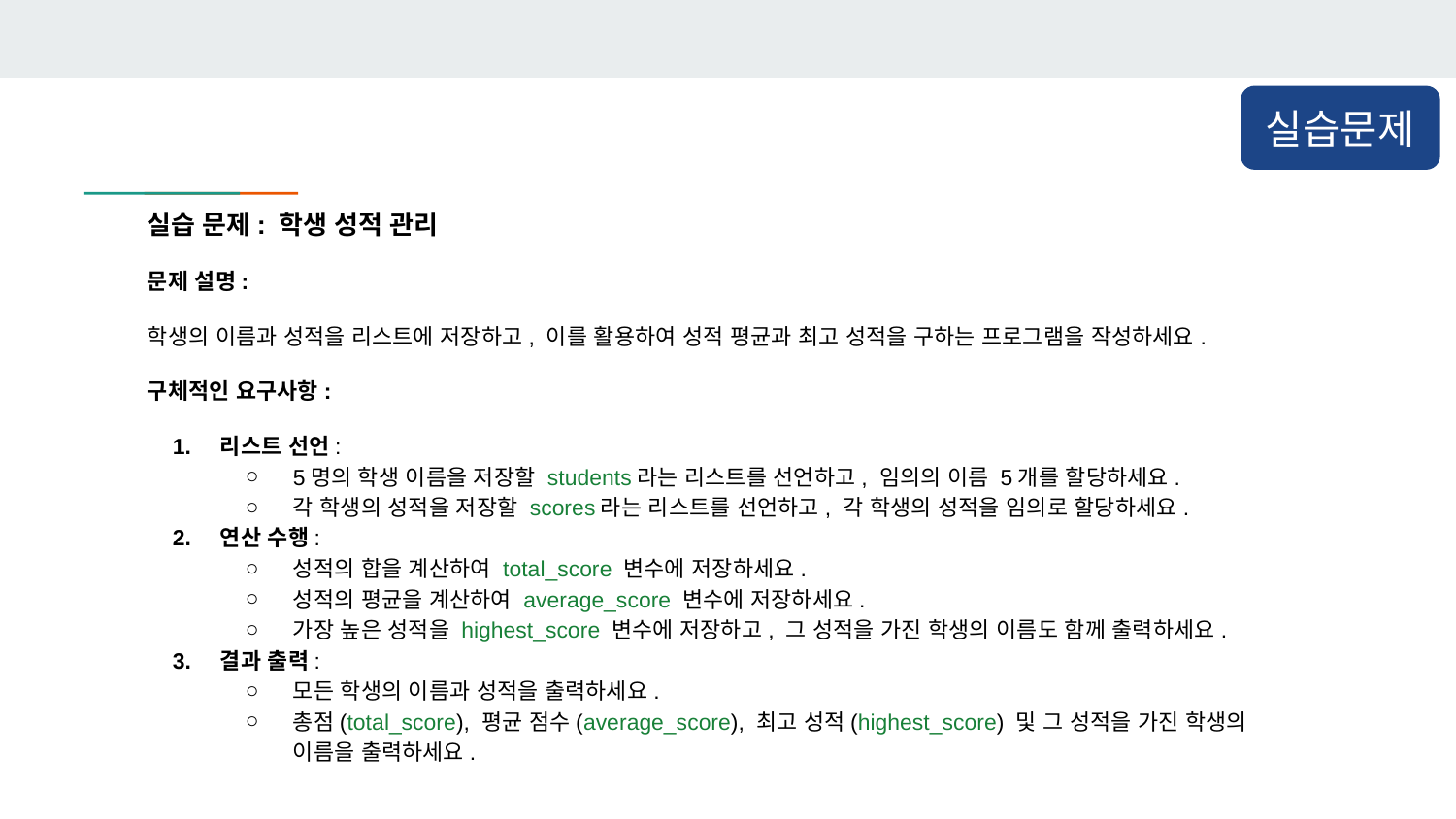

실습문제
실습 문제: 학생 성적 관리
문제 설명:
학생의 이름과 성적을 리스트에 저장하고, 이를 활용하여 성적 평균과 최고 성적을 구하는 프로그램을 작성하세요.
구체적인 요구사항:
리스트 선언:
5명의 학생 이름을 저장할 students라는 리스트를 선언하고, 임의의 이름 5개를 할당하세요.
각 학생의 성적을 저장할 scores라는 리스트를 선언하고, 각 학생의 성적을 임의로 할당하세요.
연산 수행:
성적의 합을 계산하여 total_score 변수에 저장하세요.
성적의 평균을 계산하여 average_score 변수에 저장하세요.
가장 높은 성적을 highest_score 변수에 저장하고, 그 성적을 가진 학생의 이름도 함께 출력하세요.
결과 출력:
모든 학생의 이름과 성적을 출력하세요.
총점(total_score), 평균 점수(average_score), 최고 성적(highest_score) 및 그 성적을 가진 학생의 이름을 출력하세요.